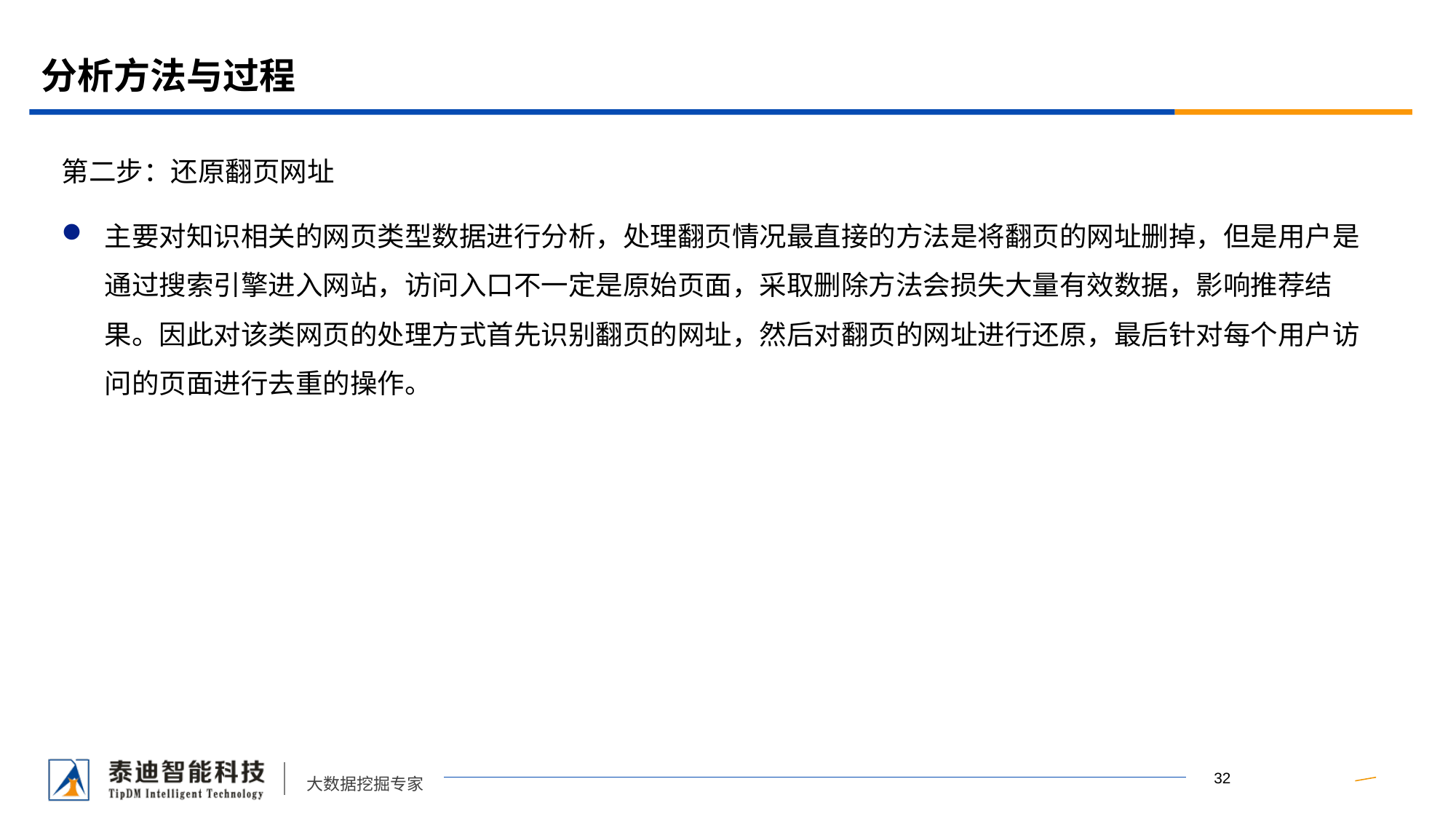

# 分析方法与过程
第二步：还原翻页网址
主要对知识相关的网页类型数据进行分析，处理翻页情况最直接的方法是将翻页的网址删掉，但是用户是通过搜索引擎进入网站，访问入口不一定是原始页面，采取删除方法会损失大量有效数据，影响推荐结果。因此对该类网页的处理方式首先识别翻页的网址，然后对翻页的网址进行还原，最后针对每个用户访问的页面进行去重的操作。